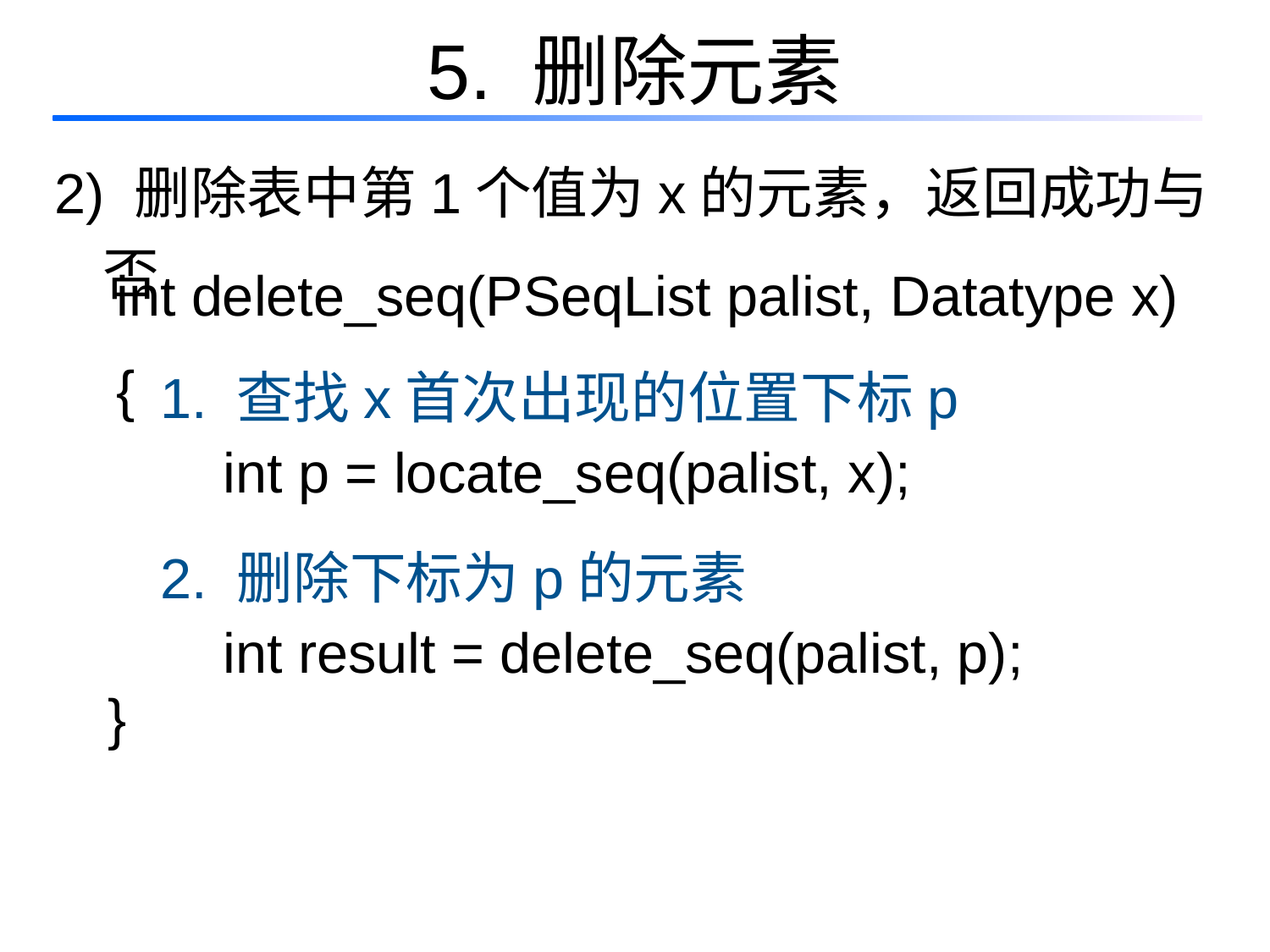

# 5. 删除元素

2) 删除表中第1个值为x的元素，返回成功与否
int delete_seq(PSeqList palist, Datatype x)
{
1. 查找x首次出现的位置下标p
    int p = locate_seq(palist, x);
2. 删除下标为p的元素
    int result = delete_seq(palist, p);

}